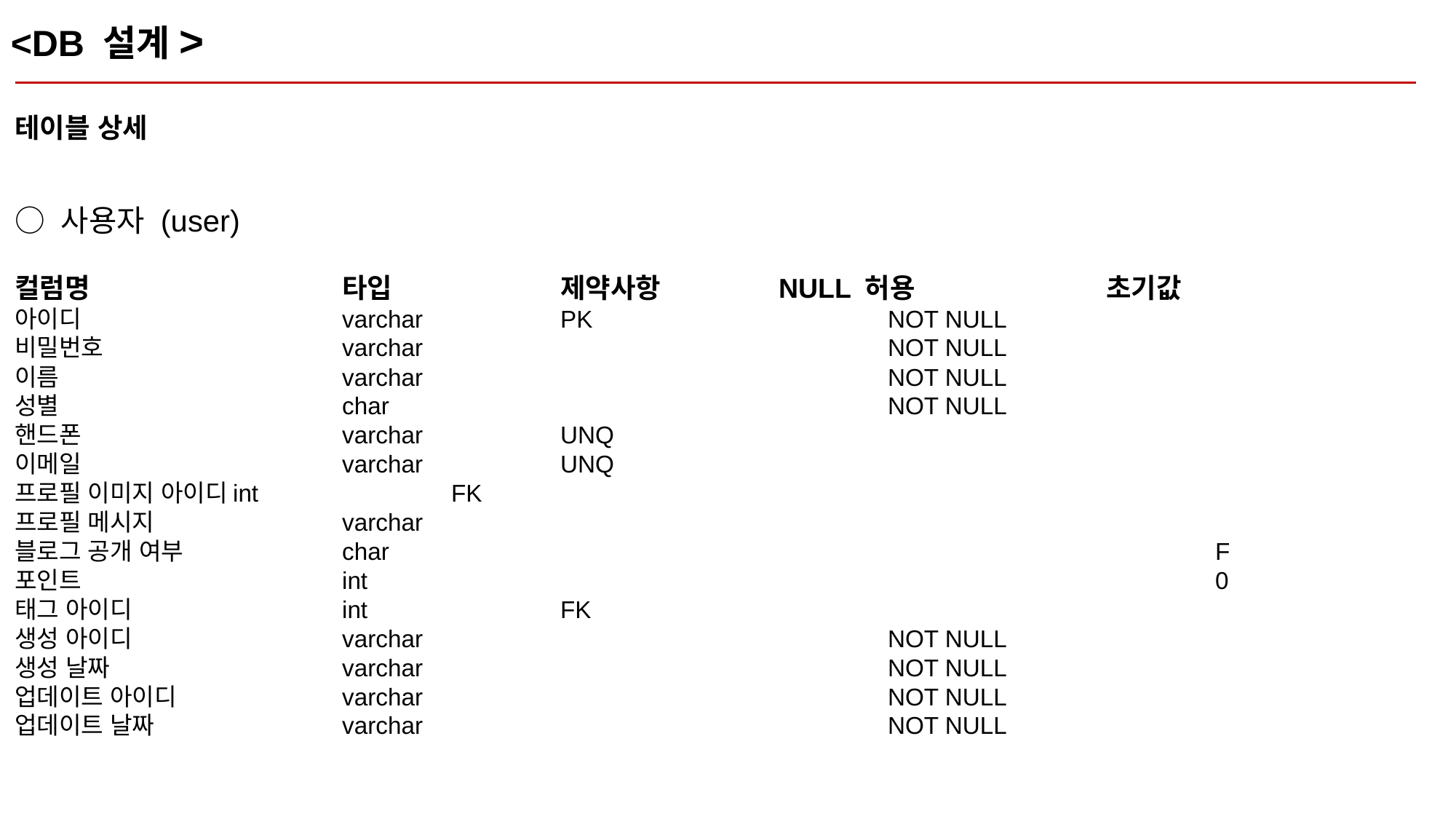

<DB 설계>
테이블 상세

○ 사용자 (user)

컬럼명			타입		제약사항		NULL 허용		초기값
아이디			varchar		PK			NOT NULL
비밀번호			varchar					NOT NULL
이름			varchar					NOT NULL
성별			char					NOT NULL
핸드폰			varchar		UNQ
이메일			varchar		UNQ
프로필 이미지 아이디	int		FK
프로필 메시지		varchar
블로그 공개 여부		char								F
포인트			int								0
태그 아이디		int		FK
생성 아이디		varchar					NOT NULL
생성 날짜			varchar					NOT NULL
업데이트 아이디		varchar					NOT NULL
업데이트 날짜		varchar					NOT NULL